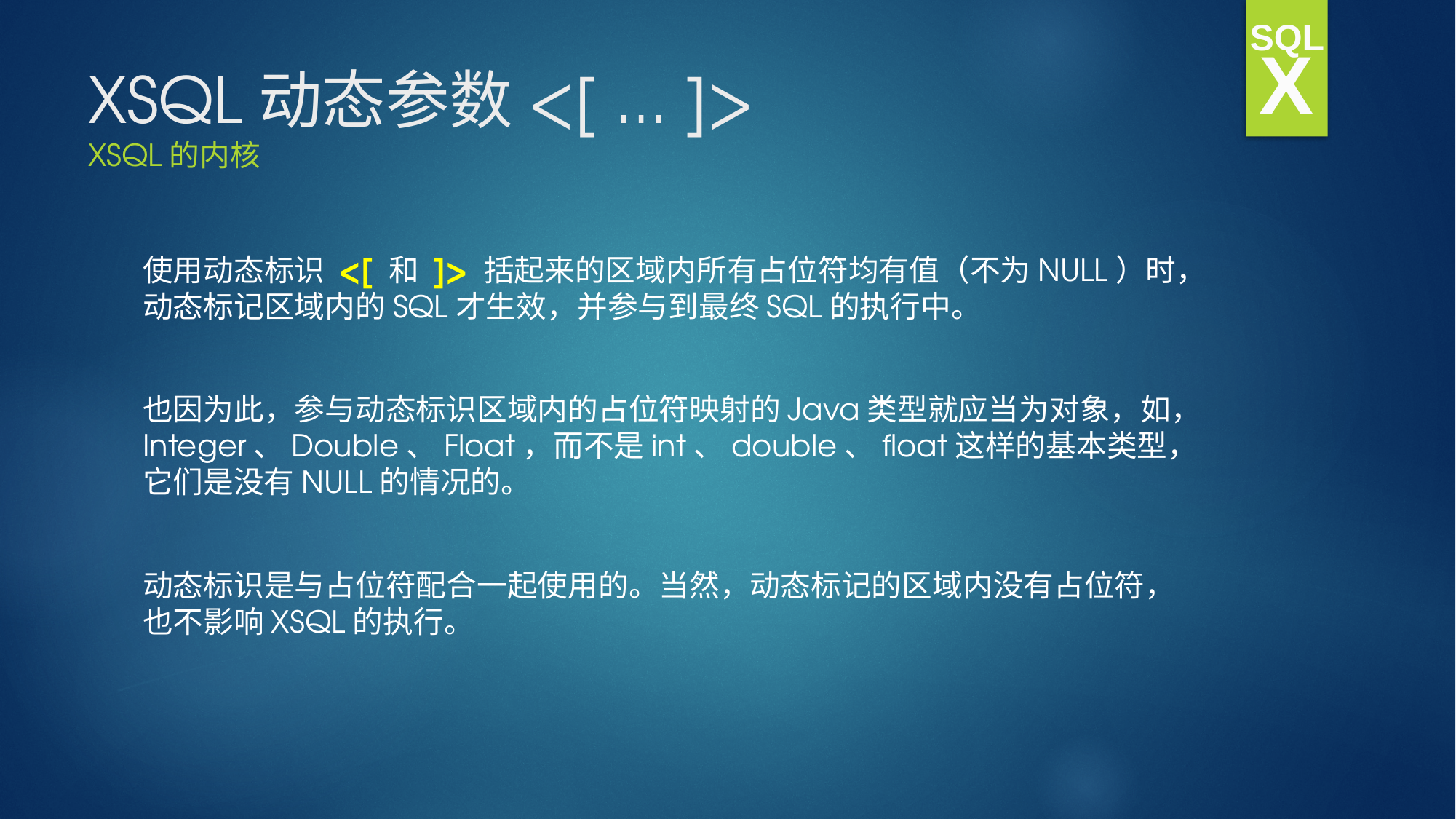

SQL
X
# XSQL动态参数<[ ... ]> XSQL的内核
使用动态标识 <[ 和 ]> 括起来的区域内所有占位符均有值（不为NULL）时，动态标记区域内的SQL才生效，并参与到最终SQL的执行中。

也因为此，参与动态标识区域内的占位符映射的Java类型就应当为对象，如，Integer、Double、Float，而不是int、double、float这样的基本类型，它们是没有NULL的情况的。

动态标识是与占位符配合一起使用的。当然，动态标记的区域内没有占位符，也不影响XSQL的执行。